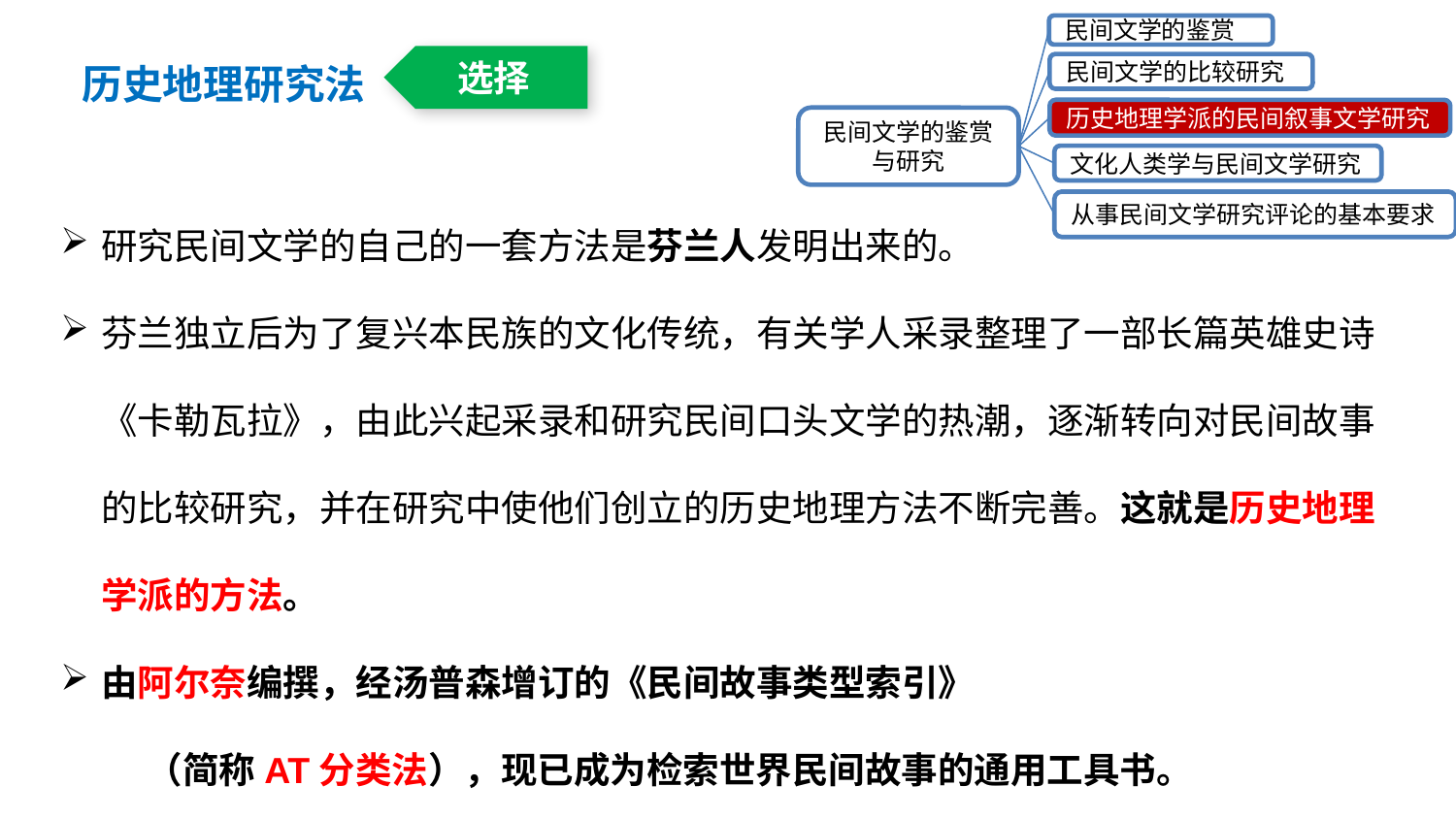

民间文学的鉴赏
民间文学的比较研究
历史地理学派的民间叙事文学研究
民间文学的鉴赏
与研究
文化人类学与民间文学研究
从事民间文学研究评论的基本要求
历史地理研究法
选择
研究民间文学的自己的一套方法是芬兰人发明出来的。
芬兰独立后为了复兴本民族的文化传统，有关学人采录整理了一部长篇英雄史诗《卡勒瓦拉》，由此兴起采录和研究民间口头文学的热潮，逐渐转向对民间故事的比较研究，并在研究中使他们创立的历史地理方法不断完善。这就是历史地理学派的方法。
由阿尔奈编撰，经汤普森增订的《民间故事类型索引》
（简称AT分类法），现已成为检索世界民间故事的通用工具书。